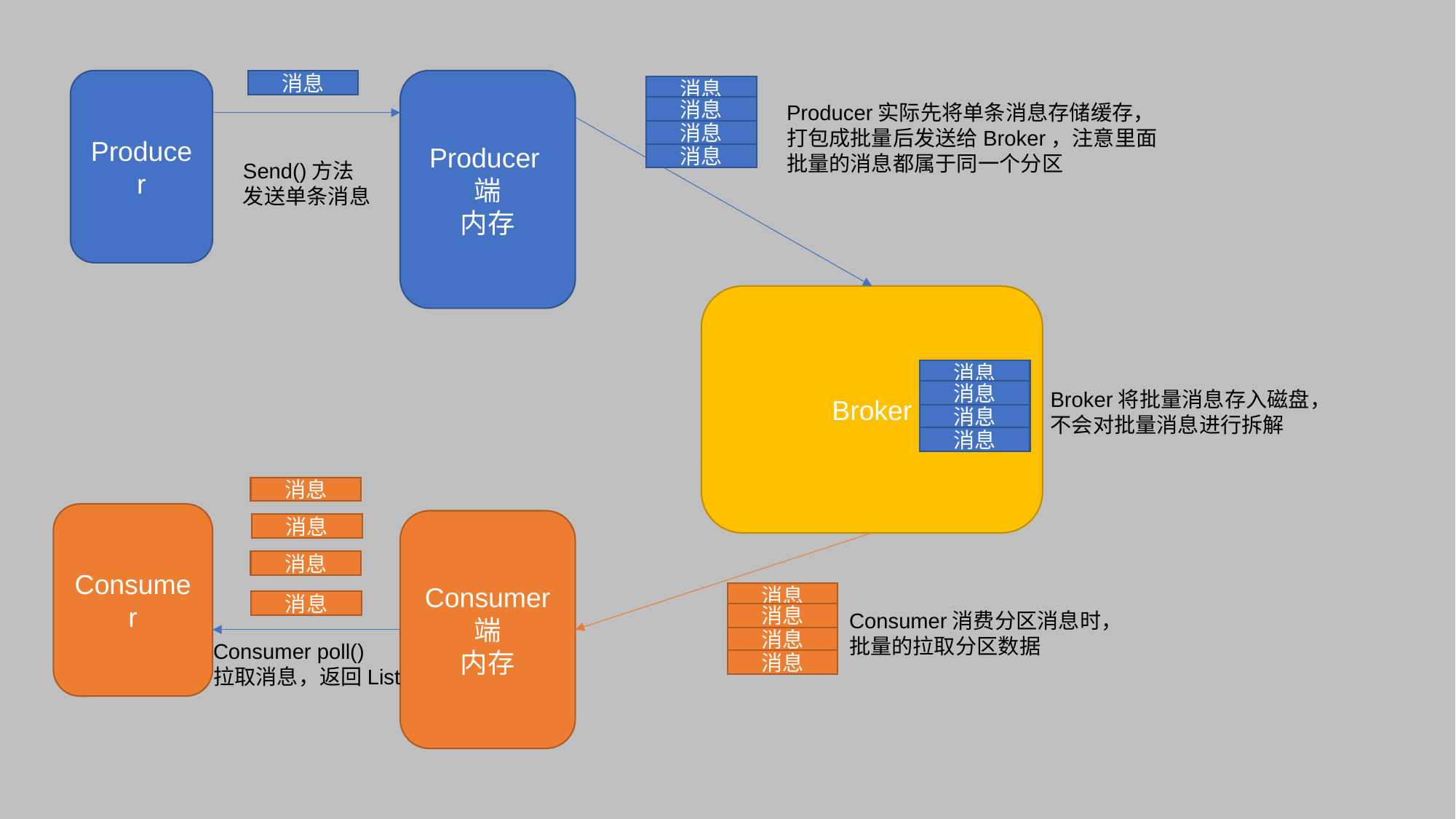

消息
Producer端
内存
Producer
消息
Producer实际先将单条消息存储缓存，
打包成批量后发送给Broker，注意里面
批量的消息都属于同一个分区
消息
消息
消息
Send()方法
发送单条消息
Broker
消息
Broker将批量消息存入磁盘，
不会对批量消息进行拆解
消息
消息
消息
消息
Consumer
Consumer
端
内存
消息
消息
消息
消息
Consumer消费分区消息时，
批量的拉取分区数据
消息
消息
Consumer poll()
拉取消息，返回List
消息